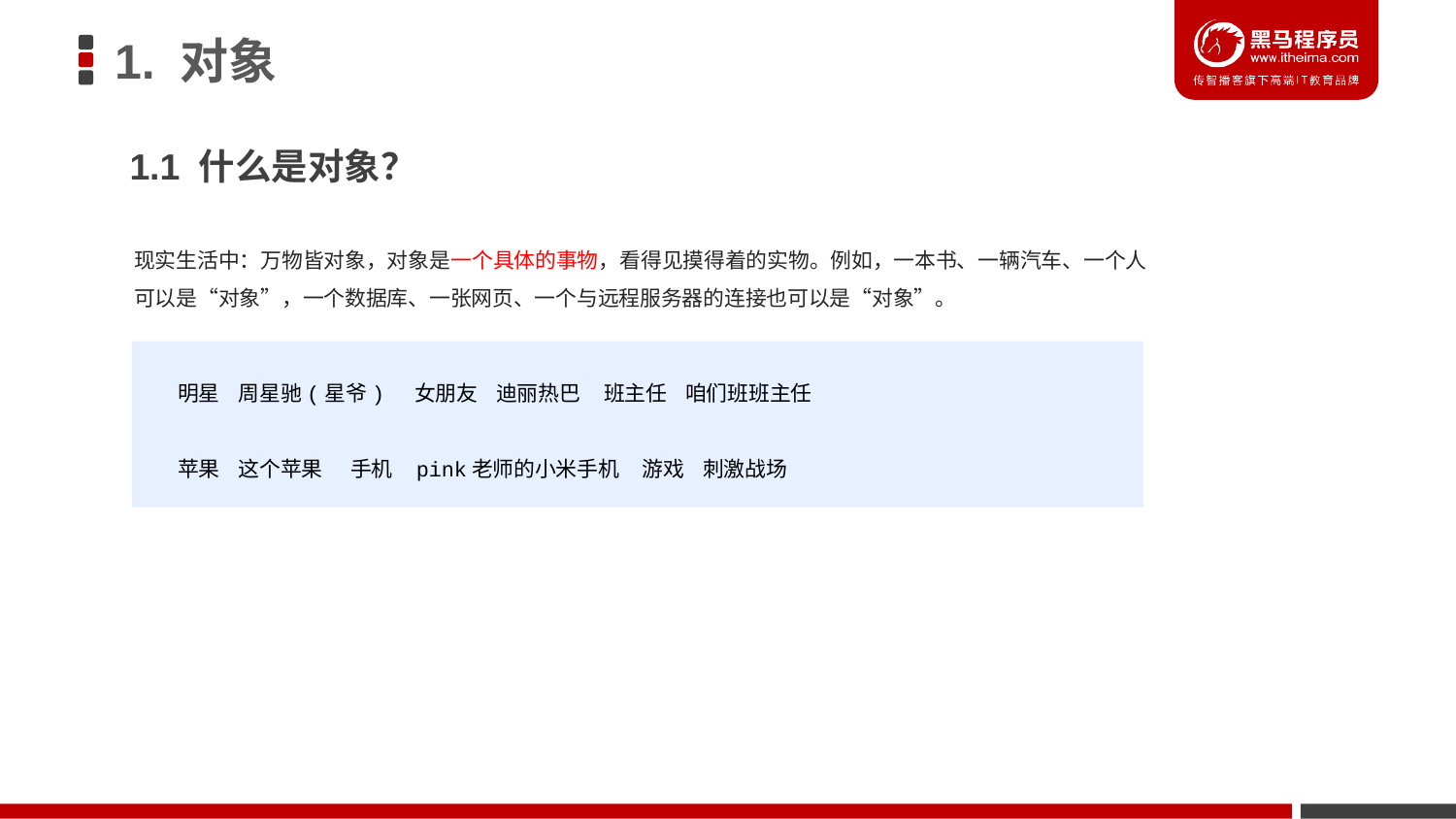

# 1. 对象
1.1 什么是对象？
现实生活中：万物皆对象，对象是一个具体的事物，看得见摸得着的实物。例如，一本书、一辆汽车、一个人可以是“对象”，一个数据库、一张网页、一个与远程服务器的连接也可以是“对象”。
  明星    周星驰(星爷)  女朋友    迪丽热巴     班主任    咱们班班主任

  苹果    这个苹果      手机    pink老师的小米手机     游戏    刺激战场